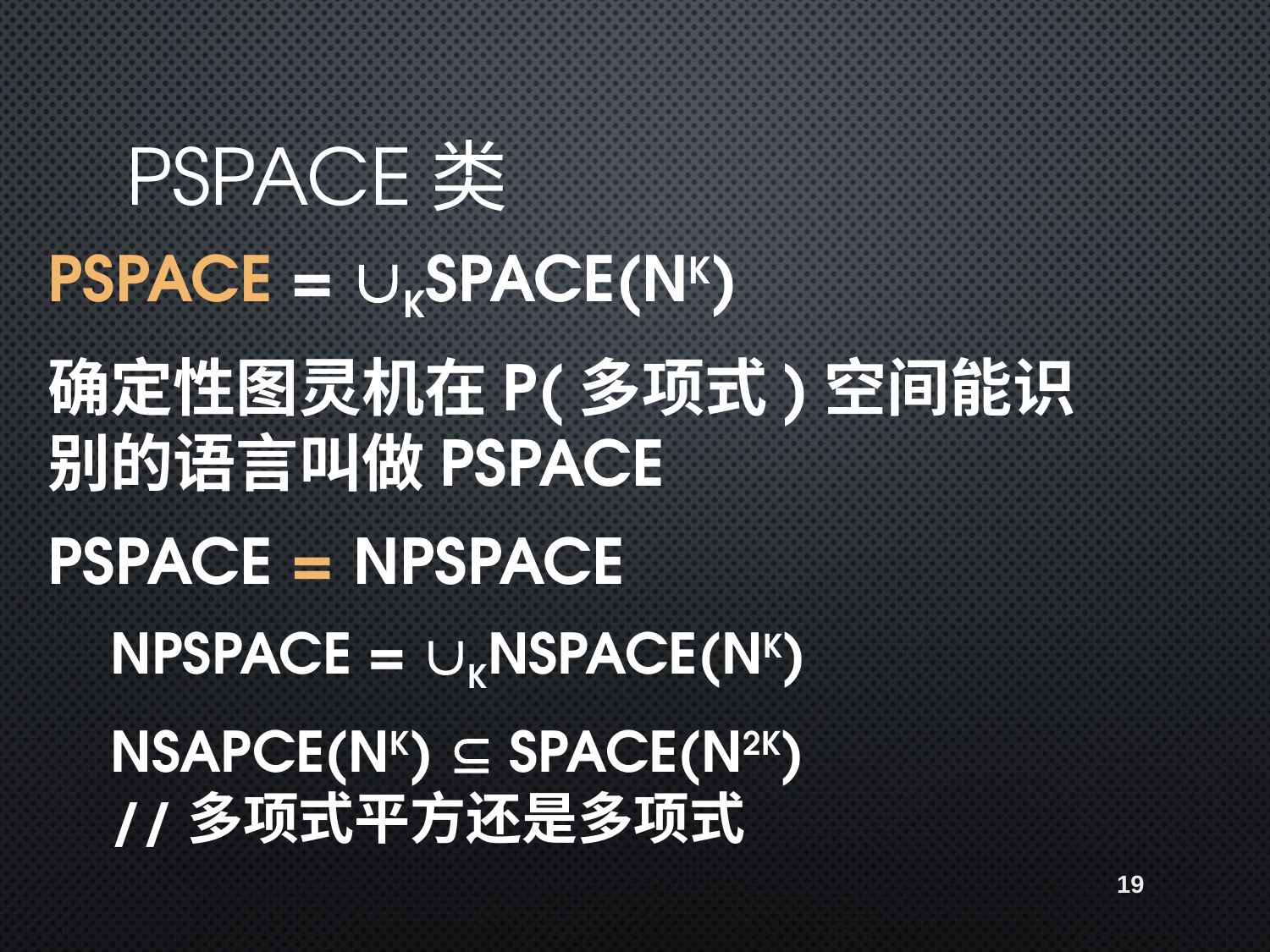

# PSPACE类
PSPACE = ∪kSPACE(nk)
确定性图灵机在P(多项式)空间能识别的语言叫做PSPACE
PSPACE = NPSPACE
NPSPACE = ∪kNSPACE(nk)
NSAPCE(nk) ⊆ SPACE(n2k)
//多项式平方还是多项式
19